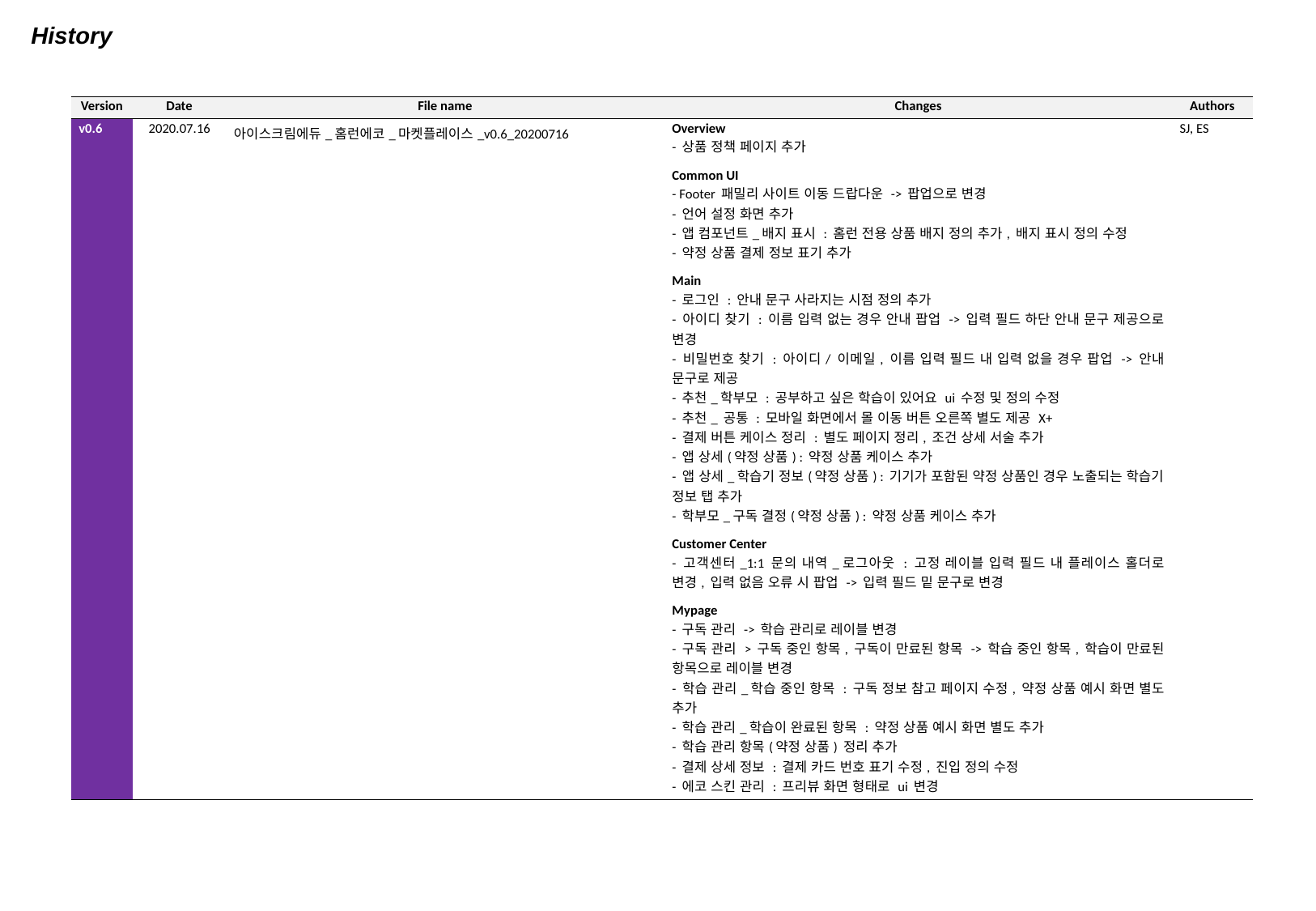

History
| Version | Date | File name | Changes | Authors |
| --- | --- | --- | --- | --- |
| v0.6 | 2020.07.16 | 아이스크림에듀\_홈런에코\_마켓플레이스\_v0.6\_20200716 | Overview - 상품 정책 페이지 추가 Common UI - Footer 패밀리 사이트 이동 드랍다운 -> 팝업으로 변경 - 언어 설정 화면 추가 - 앱 컴포넌트\_배지 표시 : 홈런 전용 상품 배지 정의 추가, 배지 표시 정의 수정 - 약정 상품 결제 정보 표기 추가 Main - 로그인 : 안내 문구 사라지는 시점 정의 추가 - 아이디 찾기 : 이름 입력 없는 경우 안내 팝업 -> 입력 필드 하단 안내 문구 제공으로 변경 - 비밀번호 찾기 : 아이디/ 이메일, 이름 입력 필드 내 입력 없을 경우 팝업 -> 안내 문구로 제공 - 추천\_학부모 : 공부하고 싶은 학습이 있어요 ui 수정 및 정의 수정 - 추천\_ 공통 : 모바일 화면에서 몰 이동 버튼 오른쪽 별도 제공 X+ - 결제 버튼 케이스 정리 : 별도 페이지 정리, 조건 상세 서술 추가 - 앱 상세(약정 상품) : 약정 상품 케이스 추가 - 앱 상세\_학습기 정보(약정 상품) : 기기가 포함된 약정 상품인 경우 노출되는 학습기 정보 탭 추가 - 학부모\_구독 결정(약정 상품) : 약정 상품 케이스 추가 Customer Center - 고객센터\_1:1 문의 내역\_로그아웃 : 고정 레이블 입력 필드 내 플레이스 홀더로 변경, 입력 없음 오류 시 팝업 -> 입력 필드 밑 문구로 변경 Mypage - 구독 관리 -> 학습 관리로 레이블 변경 - 구독 관리 > 구독 중인 항목, 구독이 만료된 항목 -> 학습 중인 항목, 학습이 만료된 항목으로 레이블 변경 - 학습 관리\_학습 중인 항목 : 구독 정보 참고 페이지 수정, 약정 상품 예시 화면 별도 추가 - 학습 관리\_학습이 완료된 항목 : 약정 상품 예시 화면 별도 추가 - 학습 관리 항목(약정 상품) 정리 추가 - 결제 상세 정보 : 결제 카드 번호 표기 수정, 진입 정의 수정 - 에코 스킨 관리 : 프리뷰 화면 형태로 ui 변경 | SJ, ES |